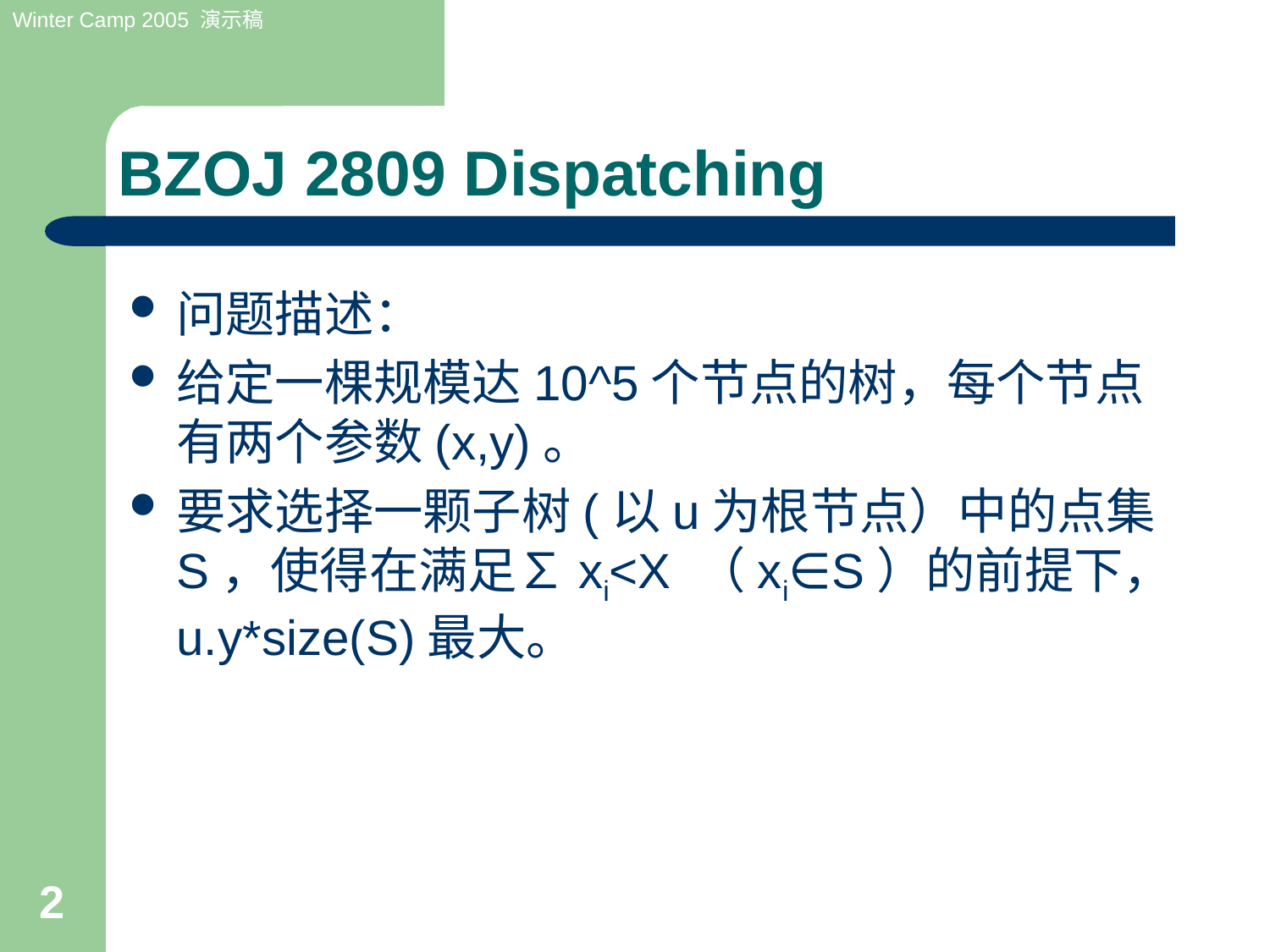

# BZOJ 2809 Dispatching
问题描述：
给定一棵规模达10^5个节点的树，每个节点有两个参数(x,y)。
要求选择一颗子树(以u为根节点）中的点集S，使得在满足∑xi<X （xi∈S）的前提下，u.y*size(S)最大。
2